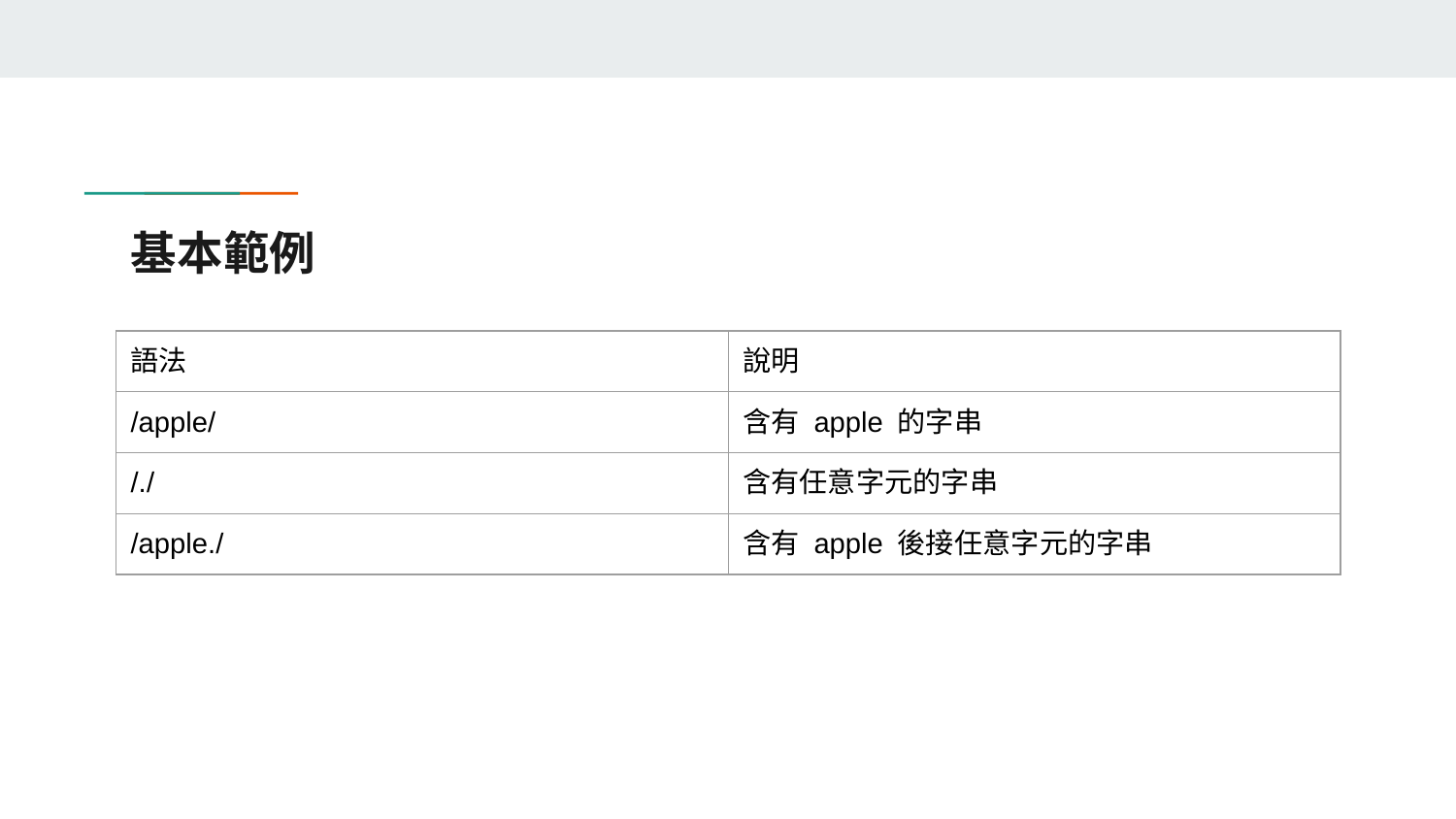

# 基本範例
| 語法 | 說明 |
| --- | --- |
| /apple/ | 含有 apple 的字串 |
| /./ | 含有任意字元的字串 |
| /apple./ | 含有 apple 後接任意字元的字串 |